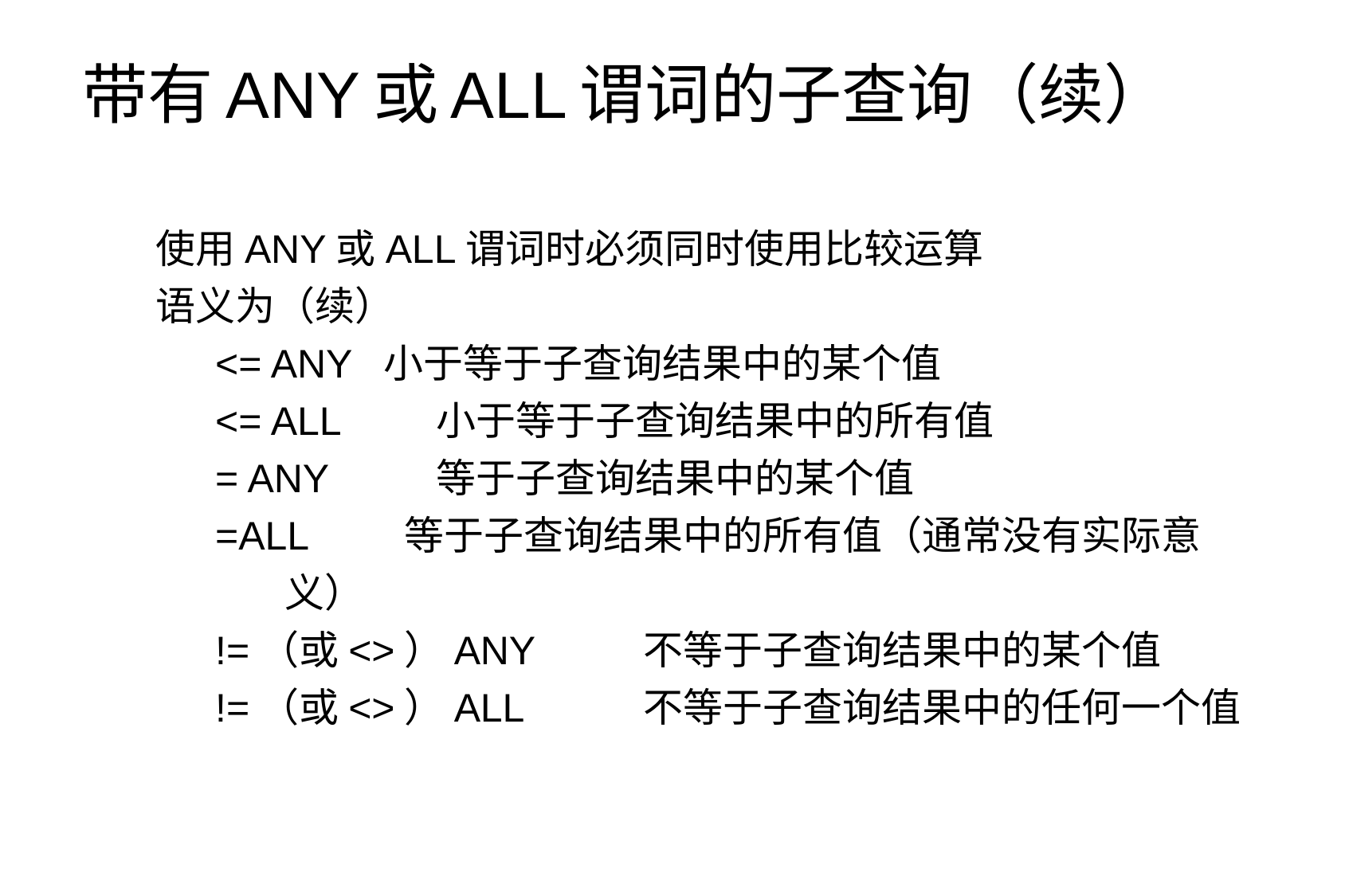

带有ANY或ALL谓词的子查询（续）
使用ANY或ALL谓词时必须同时使用比较运算
语义为（续）
<= ANY  小于等于子查询结果中的某个值
<= ALL	  小于等于子查询结果中的所有值
= ANY	  等于子查询结果中的某个值
=ALL	等于子查询结果中的所有值（通常没有实际意义）
!=（或<>）ANY	不等于子查询结果中的某个值
!=（或<>）ALL	不等于子查询结果中的任何一个值